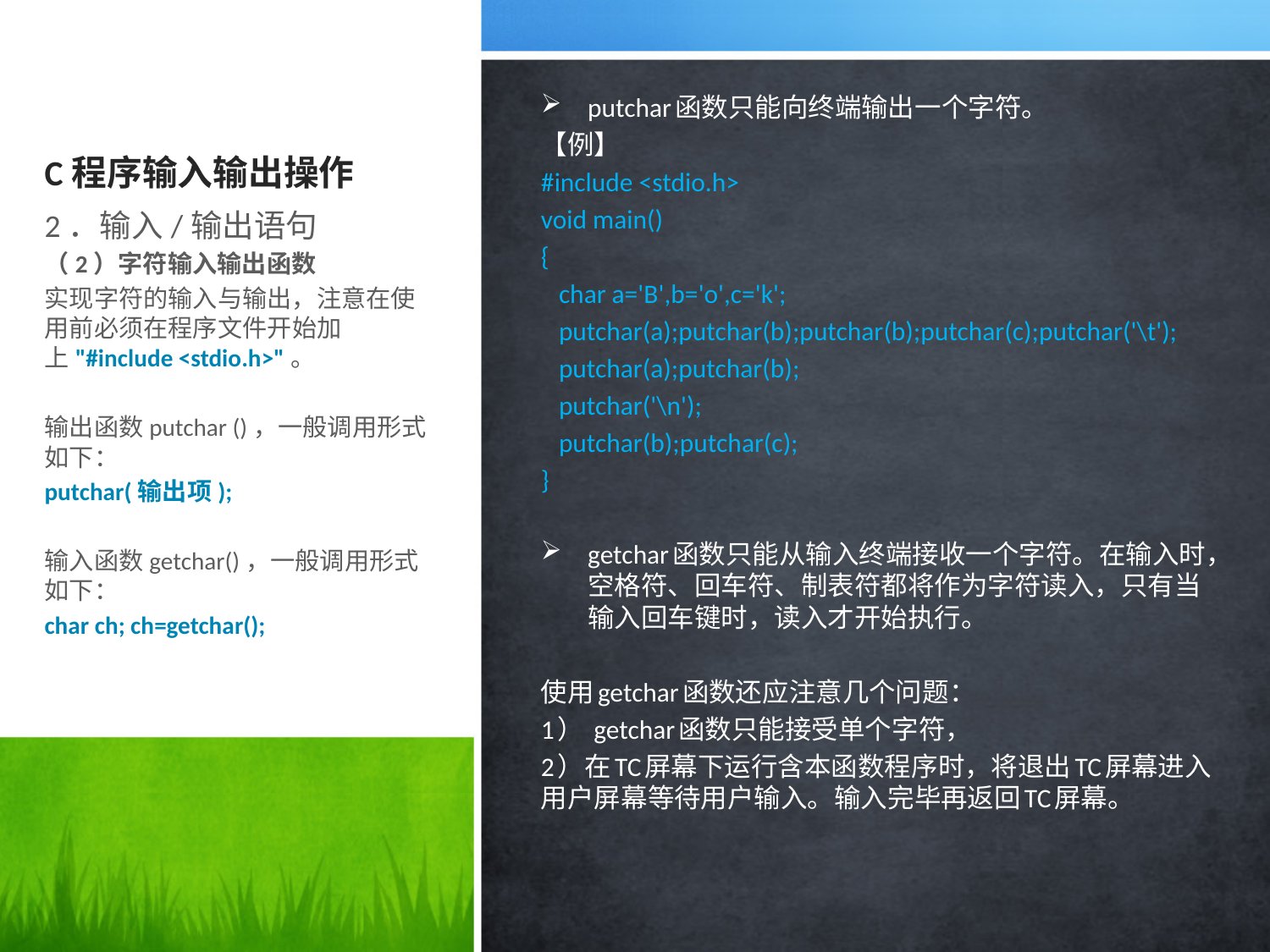

# C程序输入输出操作
putchar函数只能向终端输出一个字符。
【例】
#include <stdio.h>
void main()
{
   char a='B',b='o',c='k';
   putchar(a);putchar(b);putchar(b);putchar(c);putchar('\t');
   putchar(a);putchar(b);
   putchar('\n');
   putchar(b);putchar(c);
}

getchar函数只能从输入终端接收一个字符。在输入时，空格符、回车符、制表符都将作为字符读入，只有当输入回车键时，读入才开始执行。

使用getchar函数还应注意几个问题：
1） getchar函数只能接受单个字符，
2）在TC屏幕下运行含本函数程序时，将退出TC屏幕进入用户屏幕等待用户输入。输入完毕再返回TC屏幕。

2．输入/输出语句
（2）字符输入输出函数
实现字符的输入与输出，注意在使用前必须在程序文件开始加上"#include <stdio.h>"。

输出函数putchar ()，一般调用形式如下：
putchar(输出项);

输入函数getchar()，一般调用形式如下：
char ch; ch=getchar();